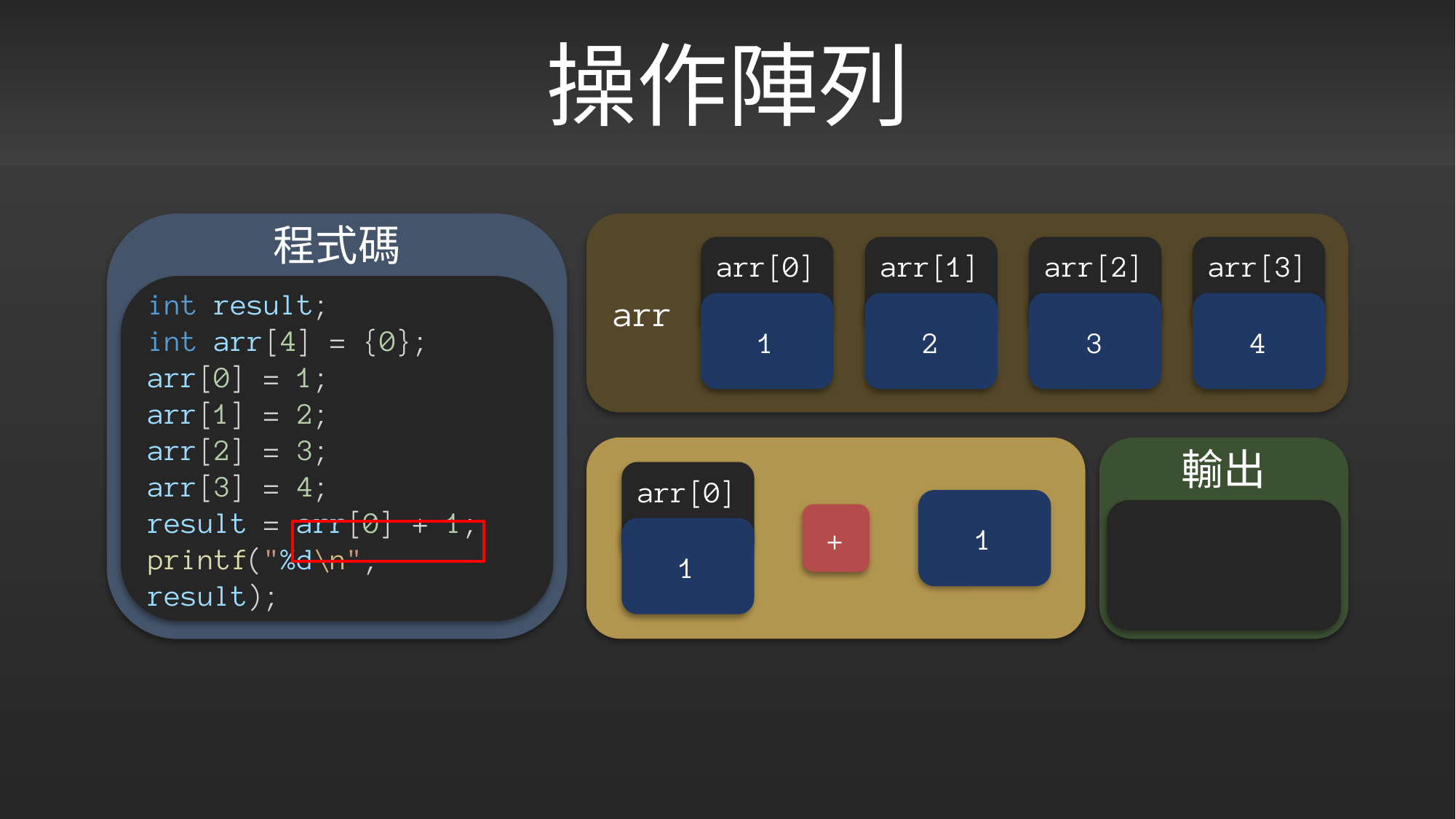

操作陣列

程式碼
int result;
int arr[4] = {0};
arr[0] = 1;
arr[1] = 2;
arr[2] = 3;
arr[3] = 4;
result = arr[0] + 1;
printf("%d\n", result);

arr[0]
1
arr[1]
2
arr[2]
3
arr[3]
4
arr

輸出
2
arr[0]
1
1
+